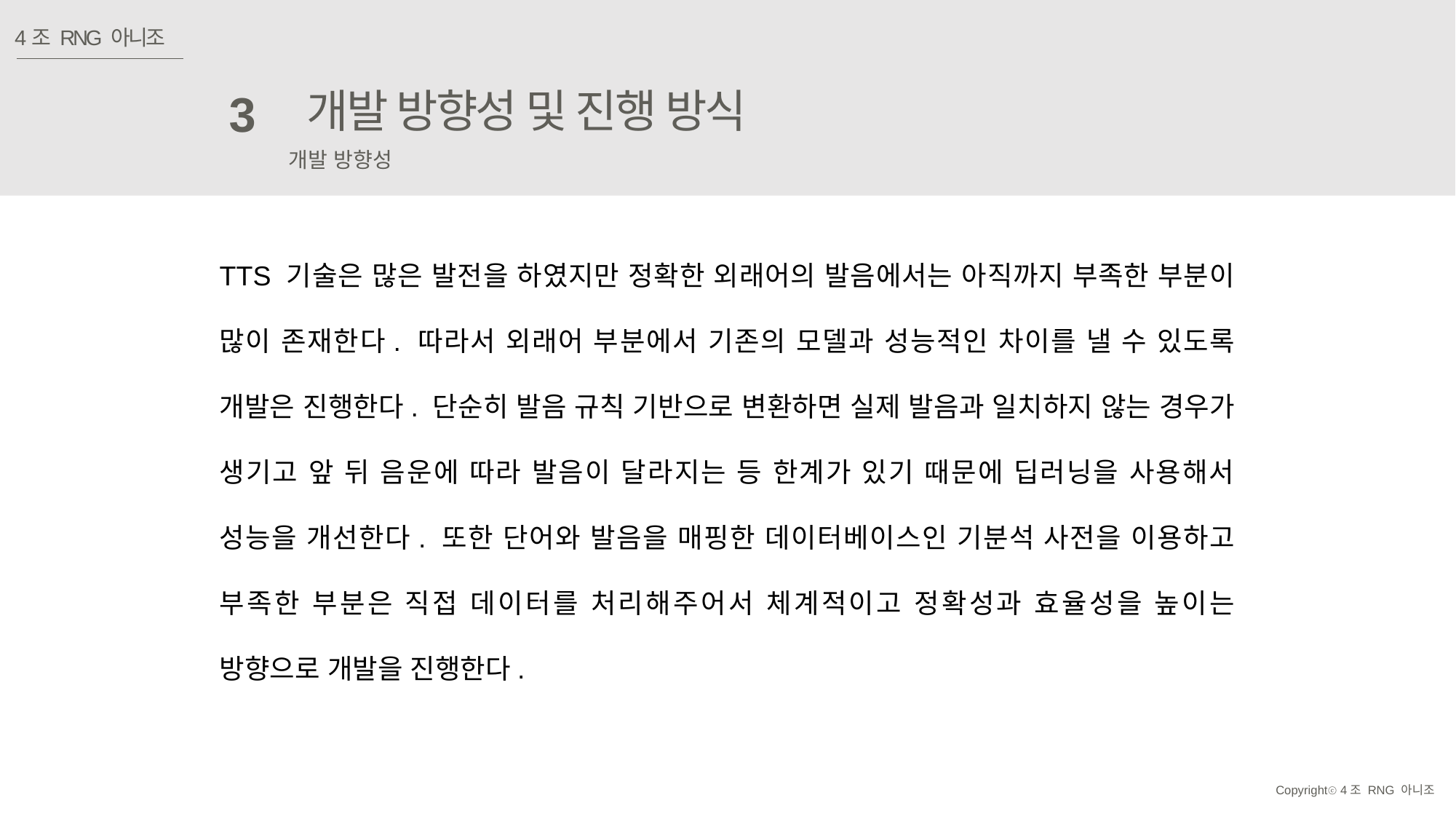

4조 RNG 아니조
개발 방향성 및 진행 방식
3
개발 방향성
TTS 기술은 많은 발전을 하였지만 정확한 외래어의 발음에서는 아직까지 부족한 부분이 많이 존재한다. 따라서 외래어 부분에서 기존의 모델과 성능적인 차이를 낼 수 있도록 개발은 진행한다. 단순히 발음 규칙 기반으로 변환하면 실제 발음과 일치하지 않는 경우가 생기고 앞 뒤 음운에 따라 발음이 달라지는 등 한계가 있기 때문에 딥러닝을 사용해서 성능을 개선한다. 또한 단어와 발음을 매핑한 데이터베이스인 기분석 사전을 이용하고 부족한 부분은 직접 데이터를 처리해주어서 체계적이고 정확성과 효율성을 높이는 방향으로 개발을 진행한다.